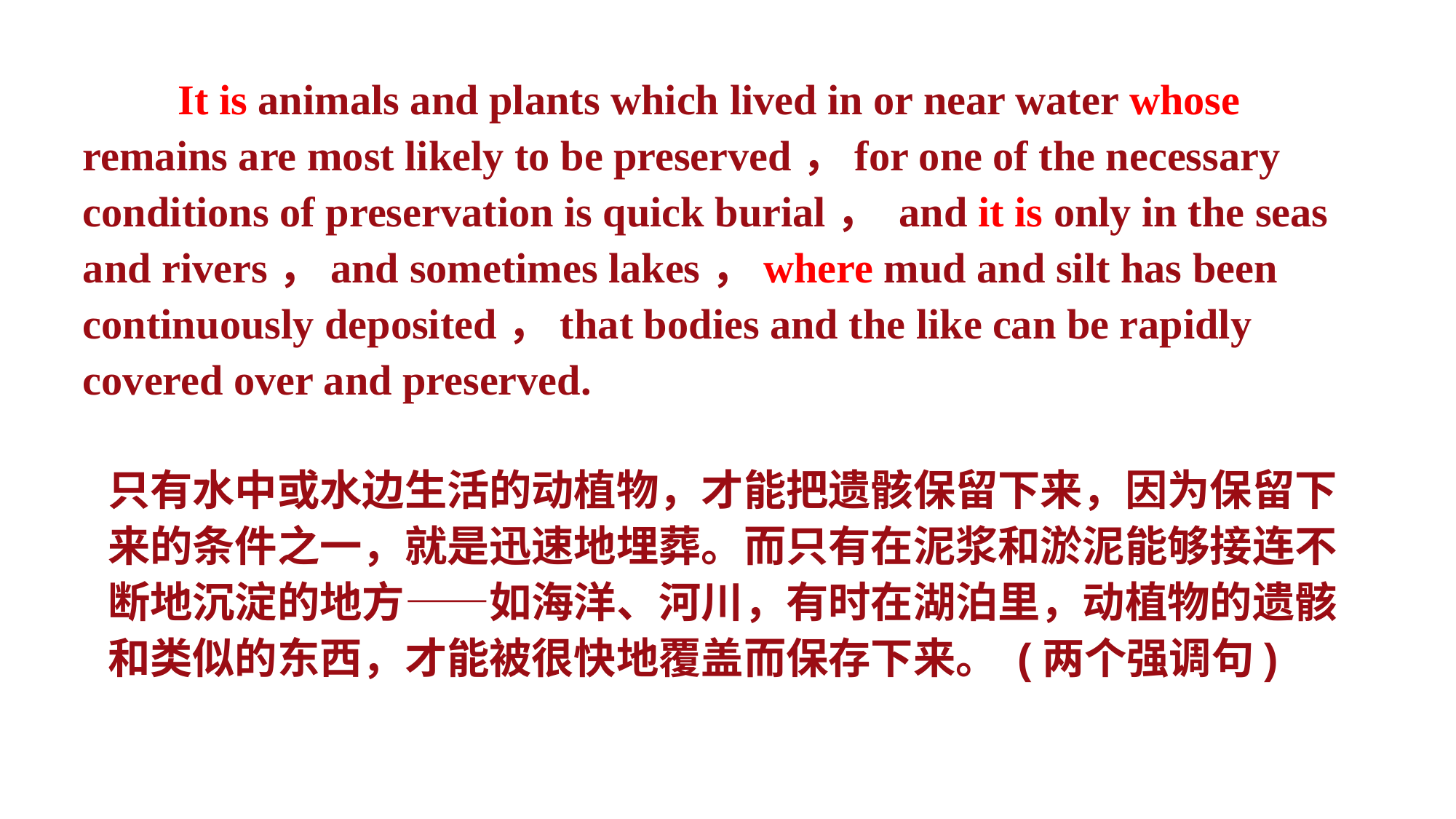

It is animals and plants which lived in or near water whose remains are most likely to be preserved，for one of the necessary conditions of preservation is quick burial， and it is only in the seas and rivers，and sometimes lakes，where mud and silt has been continuously deposited，that bodies and the like can be rapidly covered over and preserved.

只有水中或水边生活的动植物，才能把遗骸保留下来，因为保留下来的条件之一，就是迅速地埋葬。而只有在泥浆和淤泥能够接连不断地沉淀的地方——如海洋、河川，有时在湖泊里，动植物的遗骸和类似的东西，才能被很快地覆盖而保存下来。 (两个强调句)